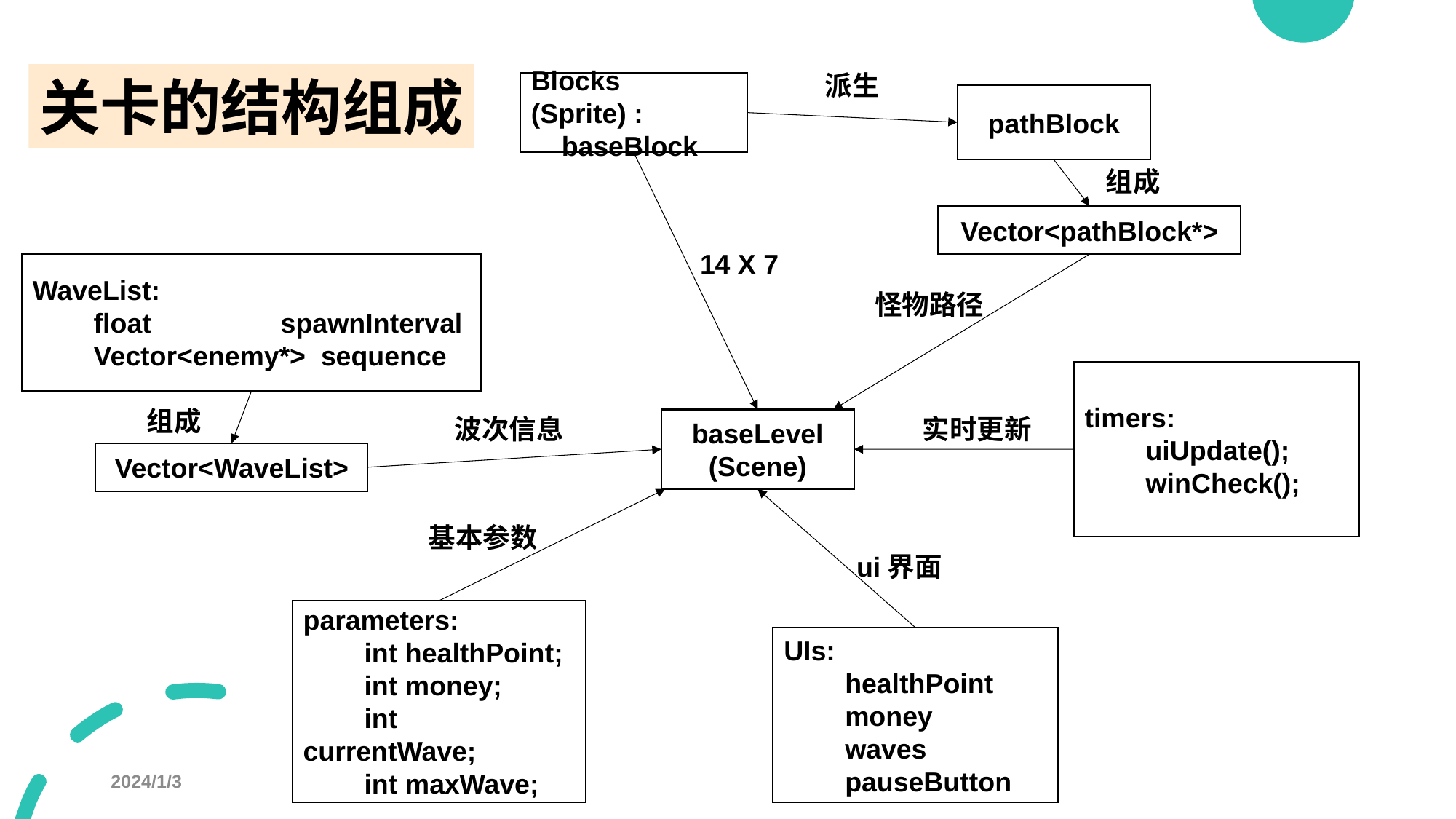

派生
关卡的结构组成
Blocks (Sprite) :
    baseBlock
pathBlock
组成
Vector<pathBlock*>
14 X 7
WaveList:
        float                 spawnInterval
        Vector<enemy*>  sequence
怪物路径
timers:
        uiUpdate();
        winCheck();
组成
实时更新
波次信息
baseLevel
(Scene)
Vector<WaveList>
基本参数
ui界面
parameters:
        int healthPoint;
        int money;
        int currentWave;
        int maxWave;
UIs:
        healthPoint
        money
        waves
        pauseButton
2024/1/3